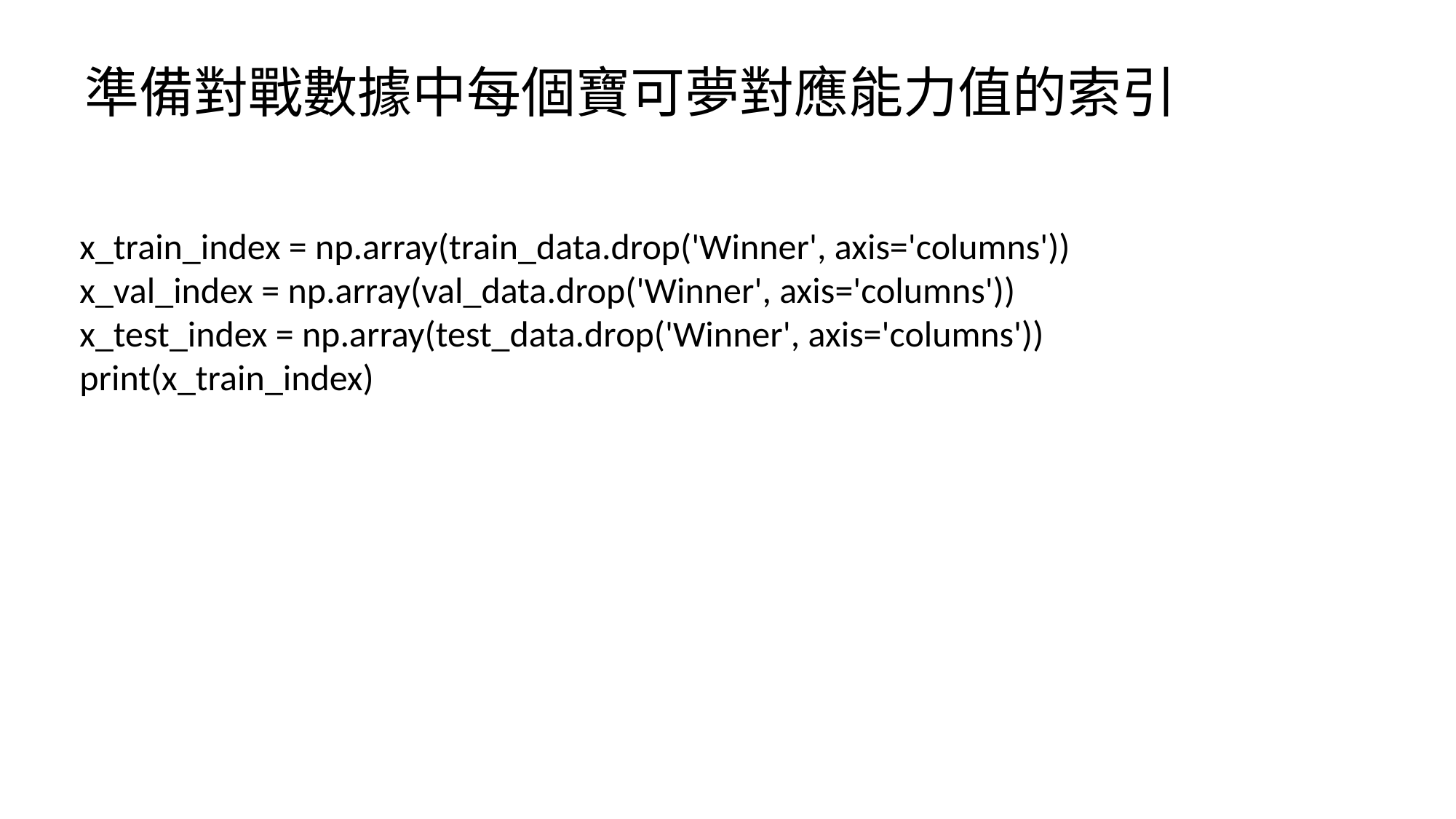

準備對戰數據中每個寶可夢對應能力值的索引
x_train_index = np.array(train_data.drop('Winner', axis='columns'))
x_val_index = np.array(val_data.drop('Winner', axis='columns'))
x_test_index = np.array(test_data.drop('Winner', axis='columns'))
print(x_train_index)